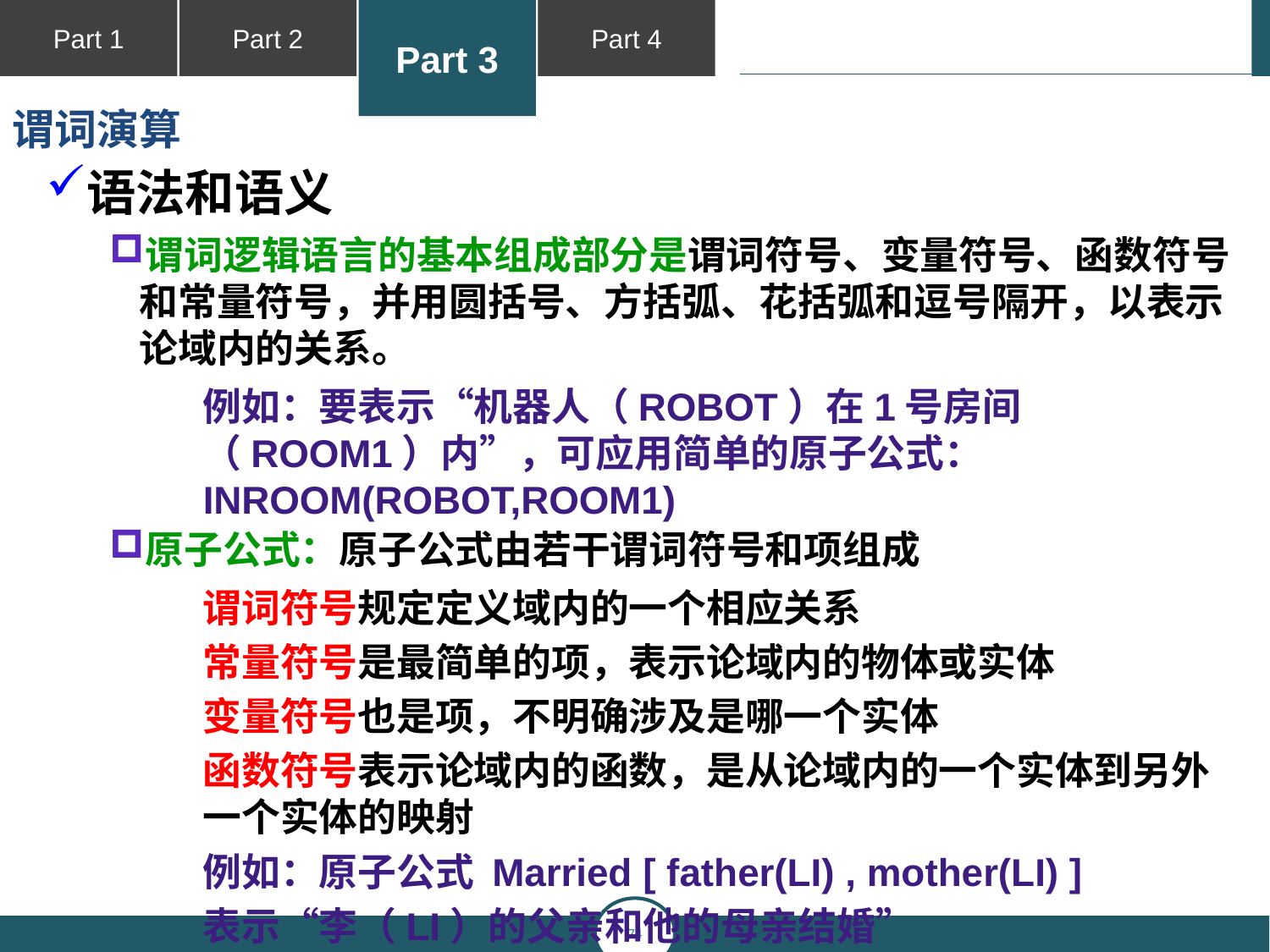

谓词演算
语法和语义
谓词逻辑语言的基本组成部分是谓词符号、变量符号、函数符号和常量符号，并用圆括号、方括弧、花括弧和逗号隔开，以表示论域内的关系。
例如：要表示“机器人（ROBOT）在1号房间（ROOM1）内”，可应用简单的原子公式：INROOM(ROBOT,ROOM1)
原子公式：原子公式由若干谓词符号和项组成
谓词符号规定定义域内的一个相应关系
常量符号是最简单的项，表示论域内的物体或实体
变量符号也是项，不明确涉及是哪一个实体
函数符号表示论域内的函数，是从论域内的一个实体到另外一个实体的映射
例如：原子公式 Married [ father(LI) , mother(LI) ]
表示“李（LI）的父亲和他的母亲结婚”